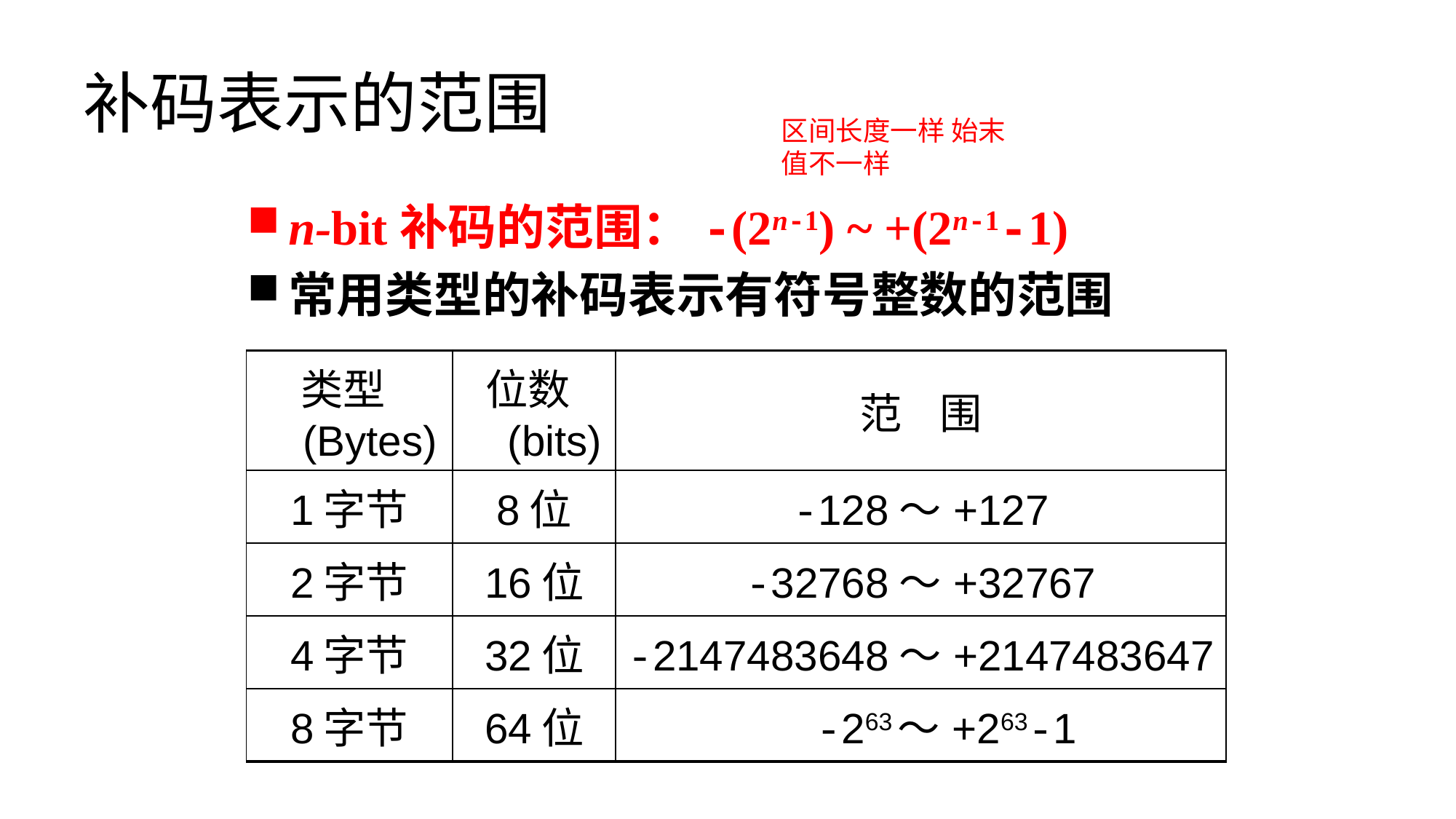

# 补码表示的范围
区间长度一样 始末值不一样
n-bit补码的范围：-(2n-1) ~ +(2n-1-1)
常用类型的补码表示有符号整数的范围
| 类型(Bytes) | 位数(bits) | 范 围 |
| --- | --- | --- |
| 1字节 | 8位 | -128～+127 |
| 2字节 | 16位 | -32768～+32767 |
| 4字节 | 32位 | -2147483648～+2147483647 |
| 8字节 | 64位 | -263～+263-1 |